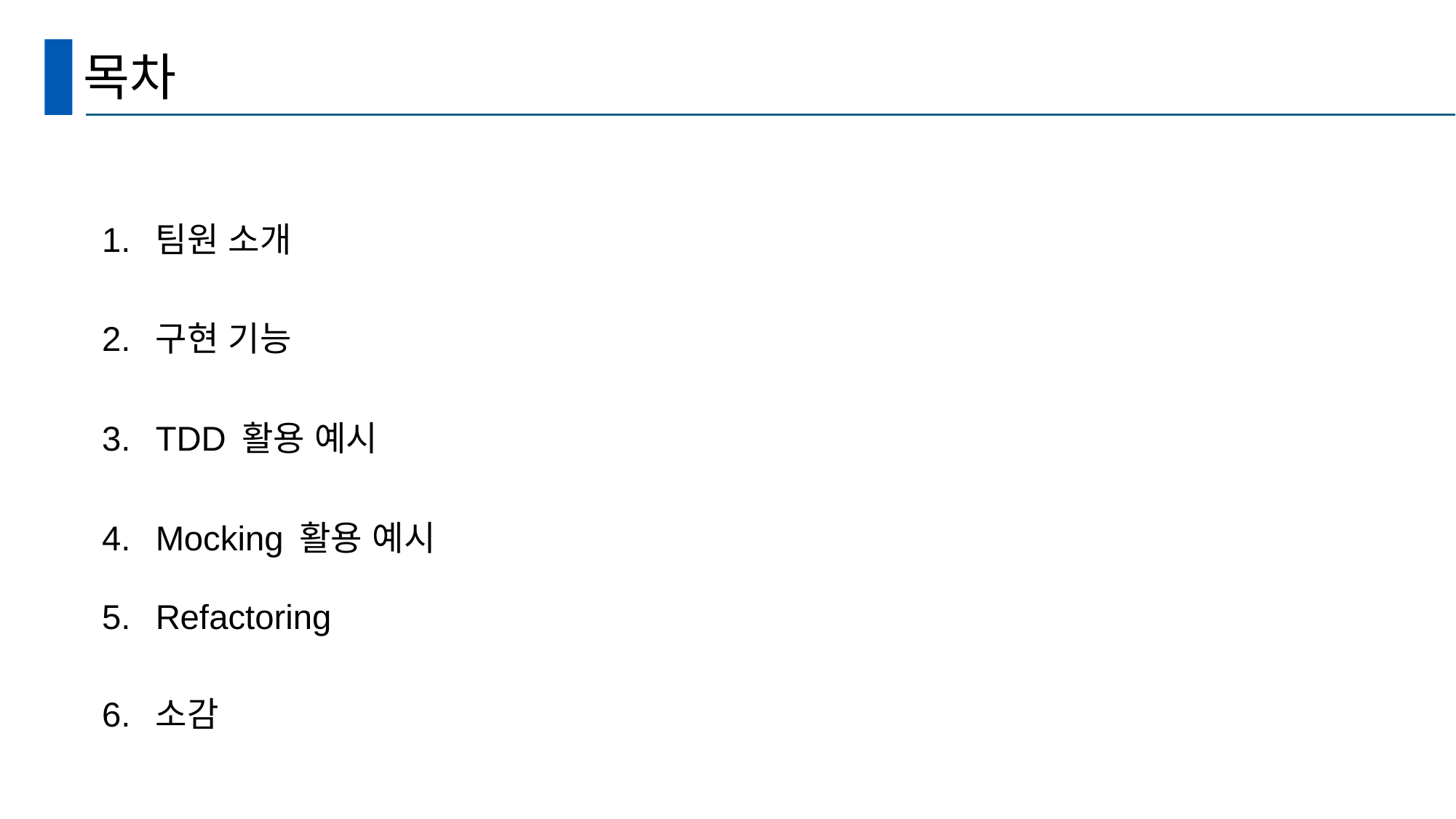

# 목차
팀원 소개
구현 기능
TDD 활용 예시
Mocking 활용 예시
Refactoring
소감